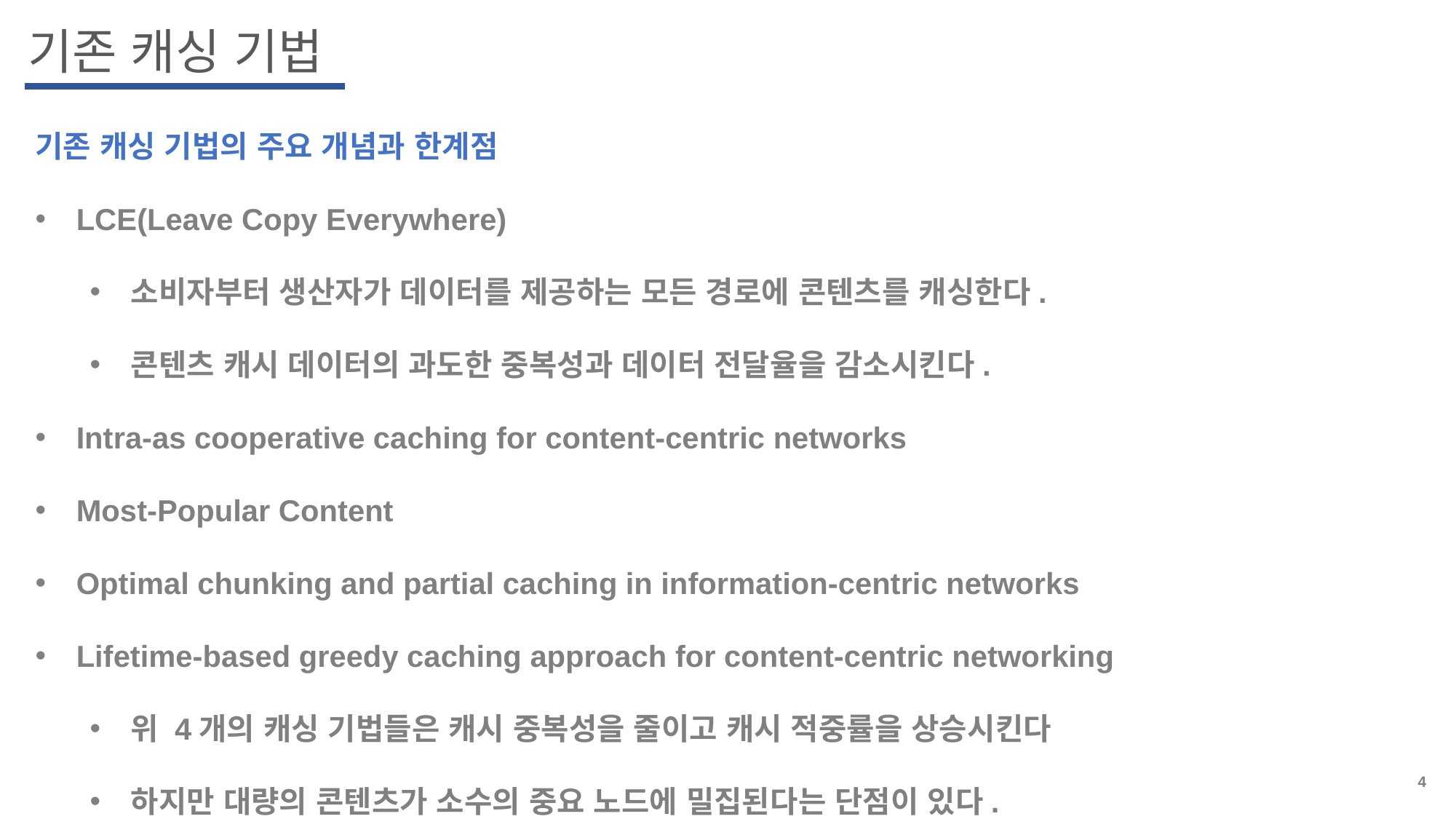

기존 캐싱 기법
기존 캐싱 기법의 주요 개념과 한계점
LCE(Leave Copy Everywhere)
소비자부터 생산자가 데이터를 제공하는 모든 경로에 콘텐츠를 캐싱한다.
콘텐츠 캐시 데이터의 과도한 중복성과 데이터 전달율을 감소시킨다.
Intra-as cooperative caching for content-centric networks
Most-Popular Content
Optimal chunking and partial caching in information-centric networks
Lifetime-based greedy caching approach for content-centric networking
위 4개의 캐싱 기법들은 캐시 중복성을 줄이고 캐시 적중률을 상승시킨다
하지만 대량의 콘텐츠가 소수의 중요 노드에 밀집된다는 단점이 있다.
4